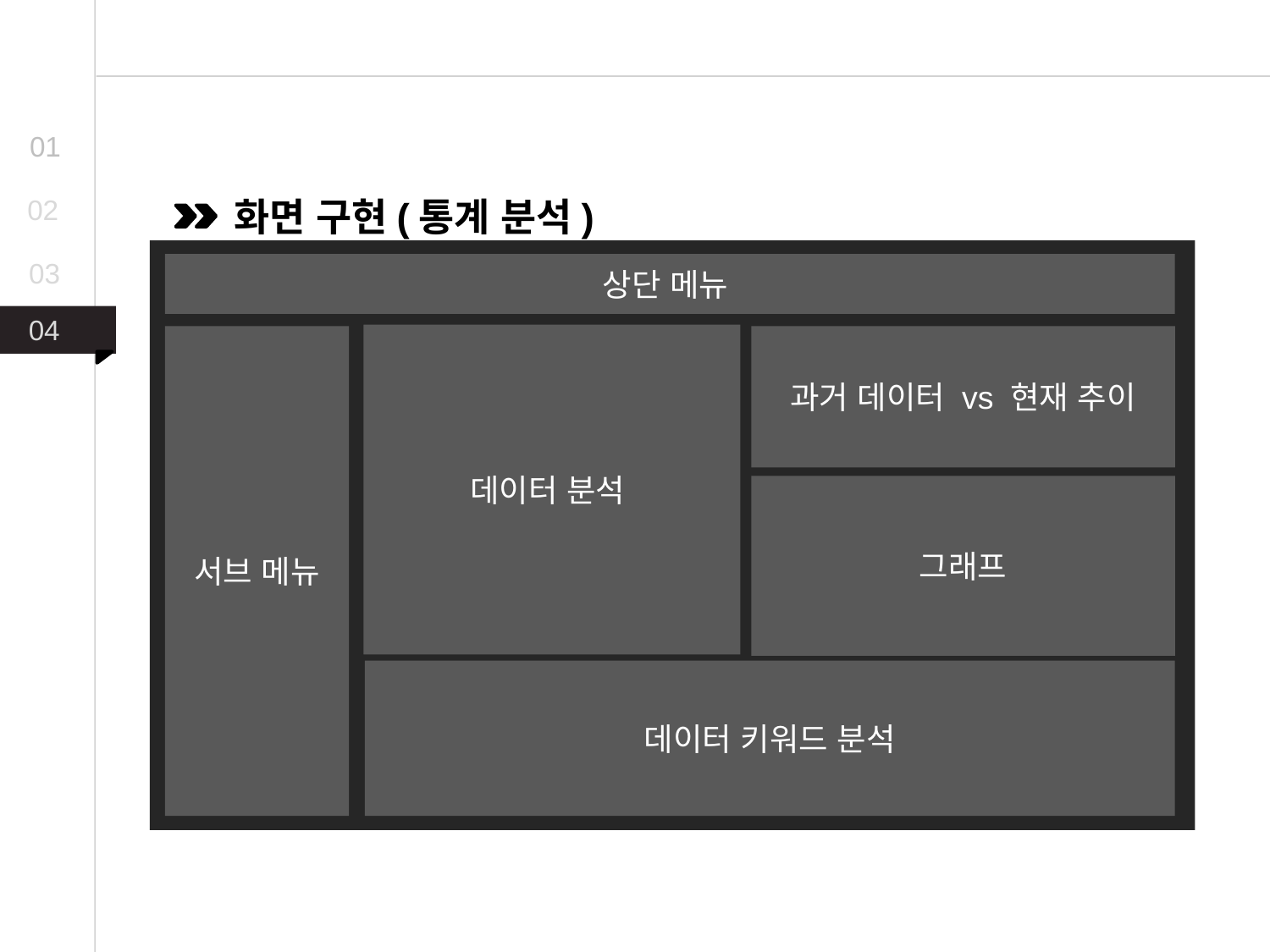

01
02
화면 구현(통계 분석)

03
상단 메뉴

04
데이터 분석
서브 메뉴
과거 데이터 vs 현재 추이

그래프
데이터 키워드 분석